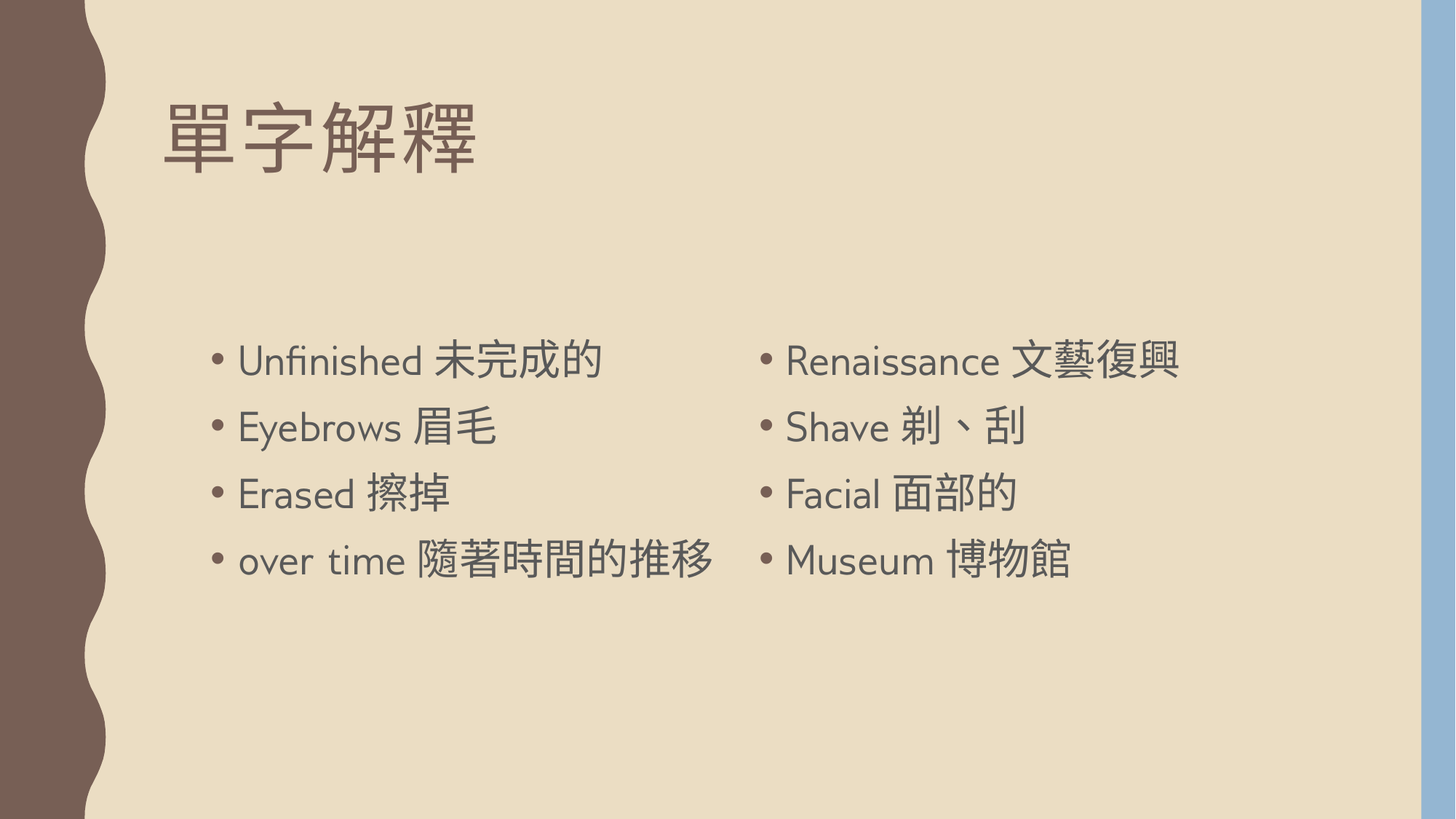

# 單字解釋
Unfinished未完成的
Eyebrows眉毛
Erased擦掉
over time隨著時間的推移

Renaissance文藝復興
Shave剃、刮
Facial面部的
Museum博物館